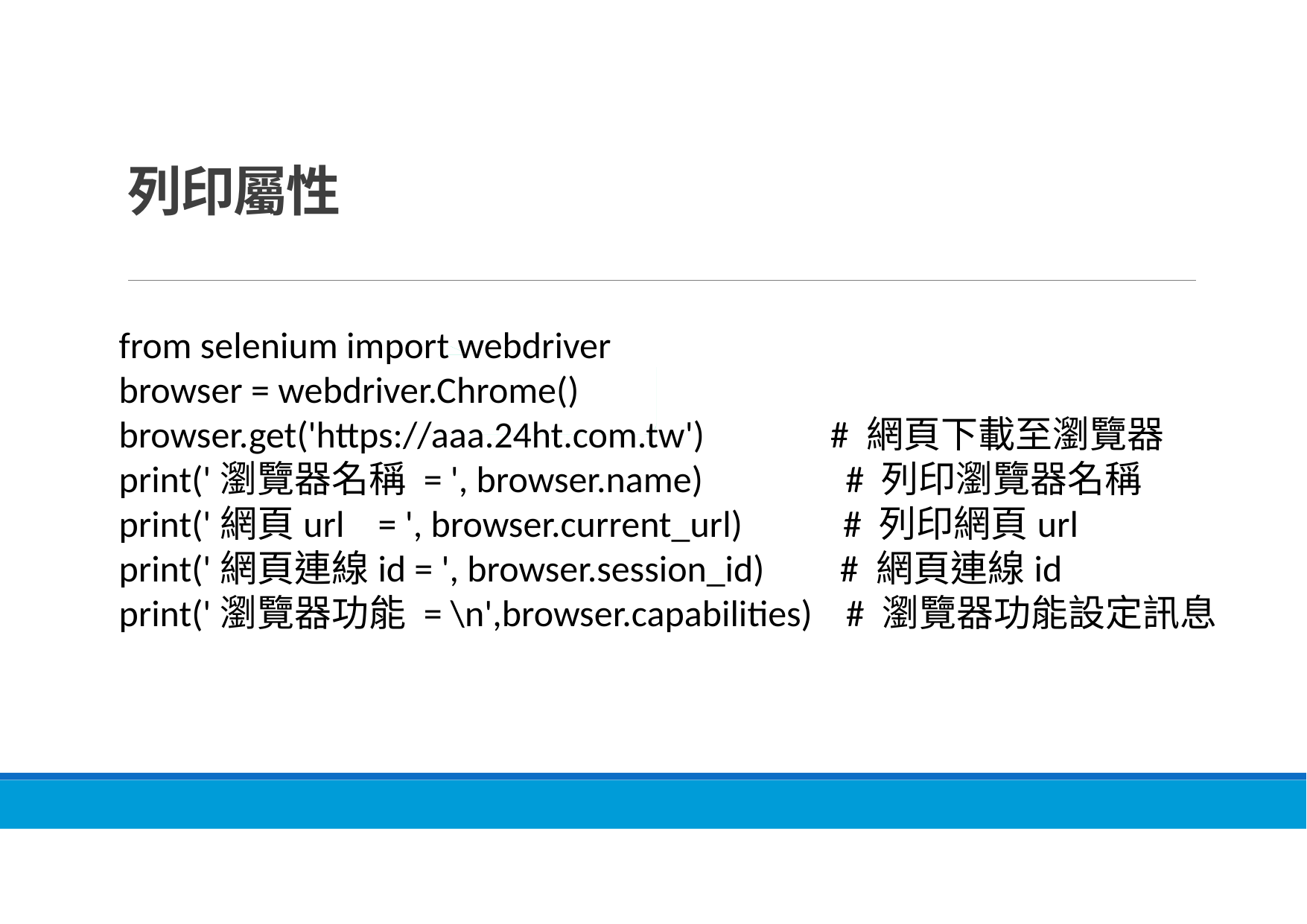

列印屬性
from selenium import webdriver
browser = webdriver.Chrome()
browser.get('https://aaa.24ht.com.tw')               # 網頁下載至瀏覽器
print('瀏覽器名稱 = ', browser.name)                 # 列印瀏覽器名稱
print('網頁url    = ', browser.current_url)            # 列印網頁url
print('網頁連線id = ', browser.session_id)         # 網頁連線id
print('瀏覽器功能 = \n',browser.capabilities)    # 瀏覽器功能設定訊息